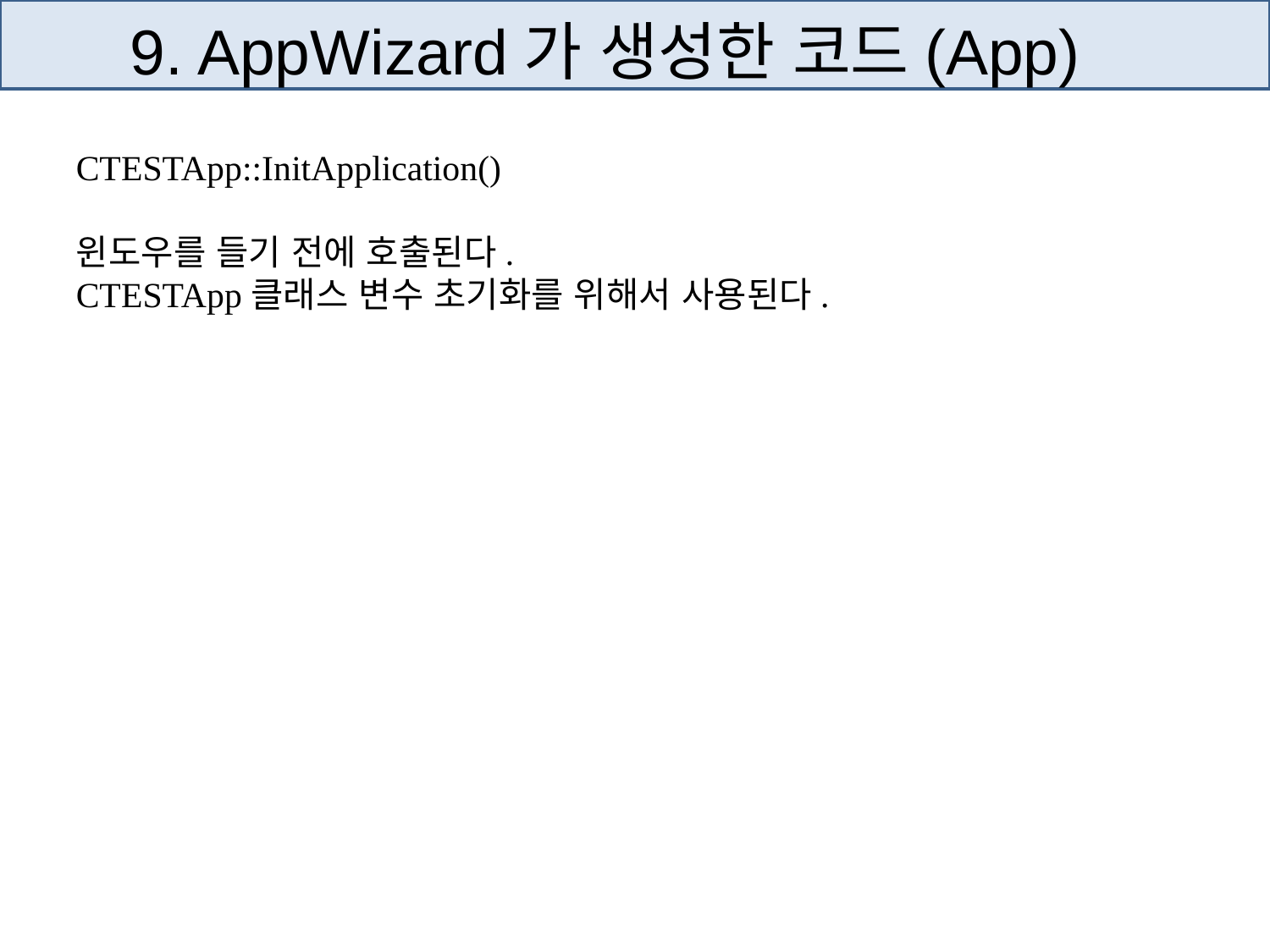

# 9. AppWizard가 생성한 코드(App)
CTESTApp::InitApplication()

윈도우를 들기 전에 호출된다.
CTESTApp클래스 변수 초기화를 위해서 사용된다.